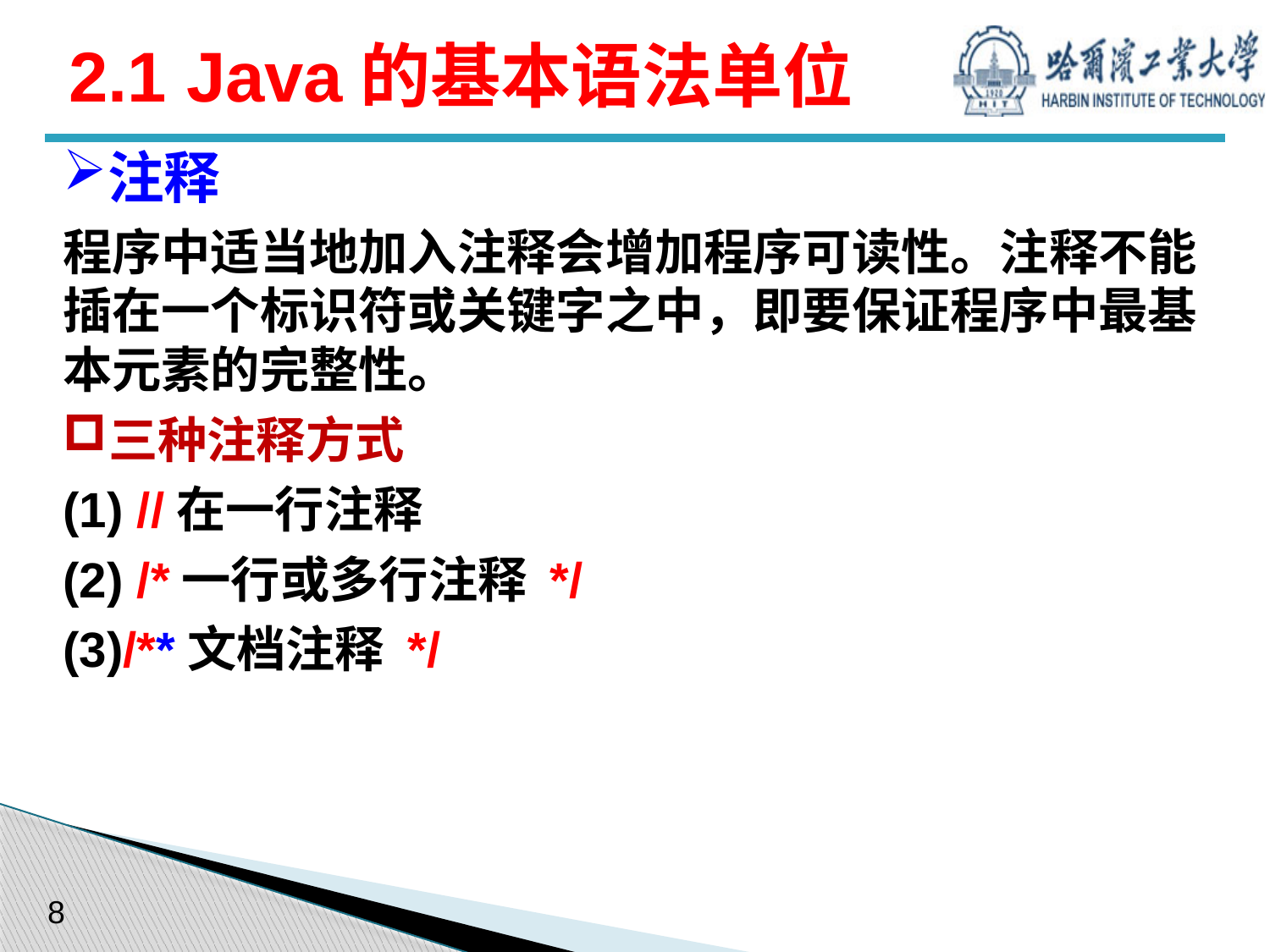

# 2.1 Java的基本语法单位
注释
程序中适当地加入注释会增加程序可读性。注释不能插在一个标识符或关键字之中，即要保证程序中最基本元素的完整性。
三种注释方式
(1) //在一行注释
(2) /*一行或多行注释 */
(3)/**文档注释 */